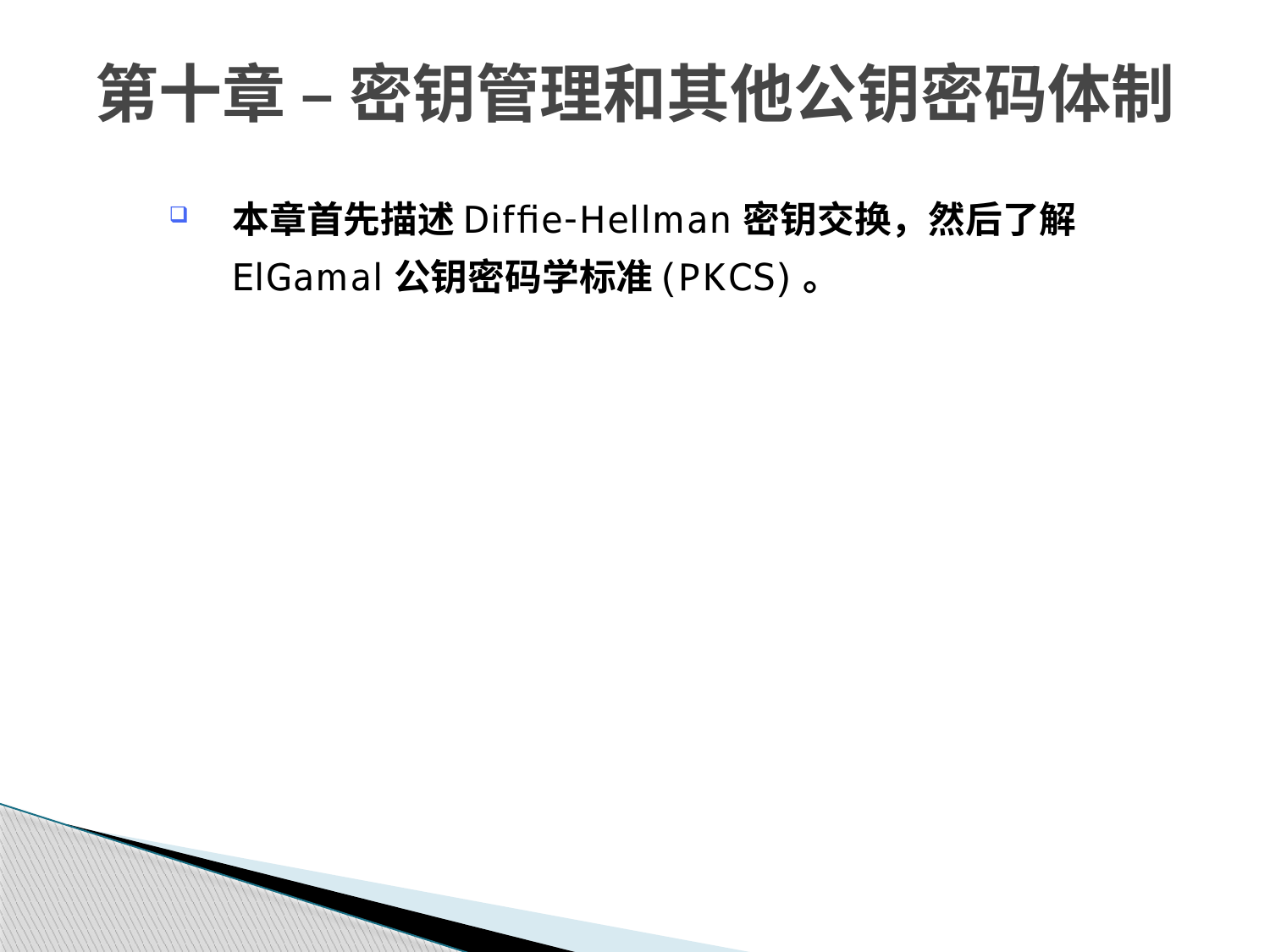

# 第十章 – 密钥管理和其他公钥密码体制
本章首先描述Diffie-Hellman密钥交换，然后了解ElGamal公钥密码学标准(PKCS)。